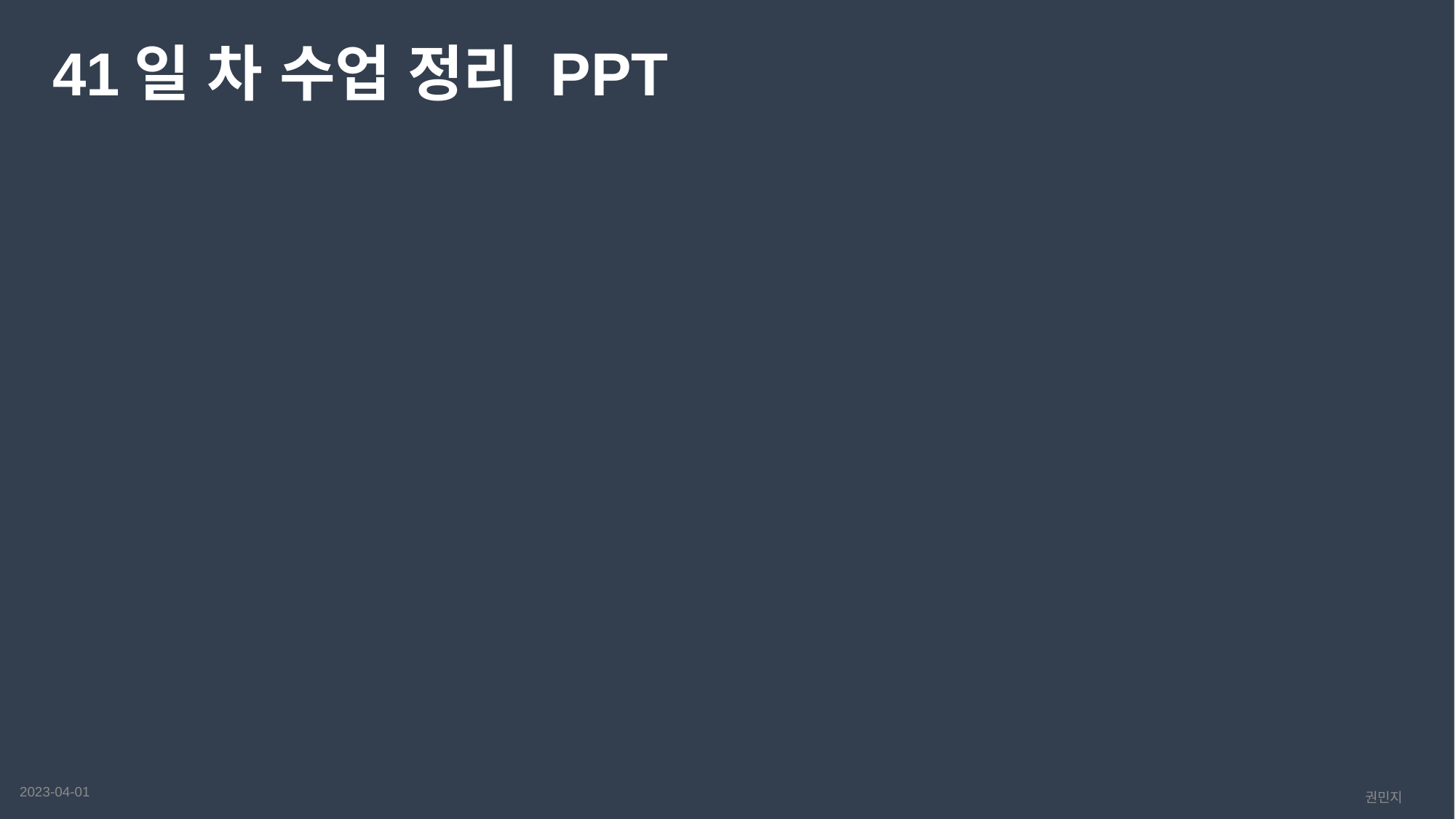

41일 차 수업 정리 PPT
2023-04-01
권민지